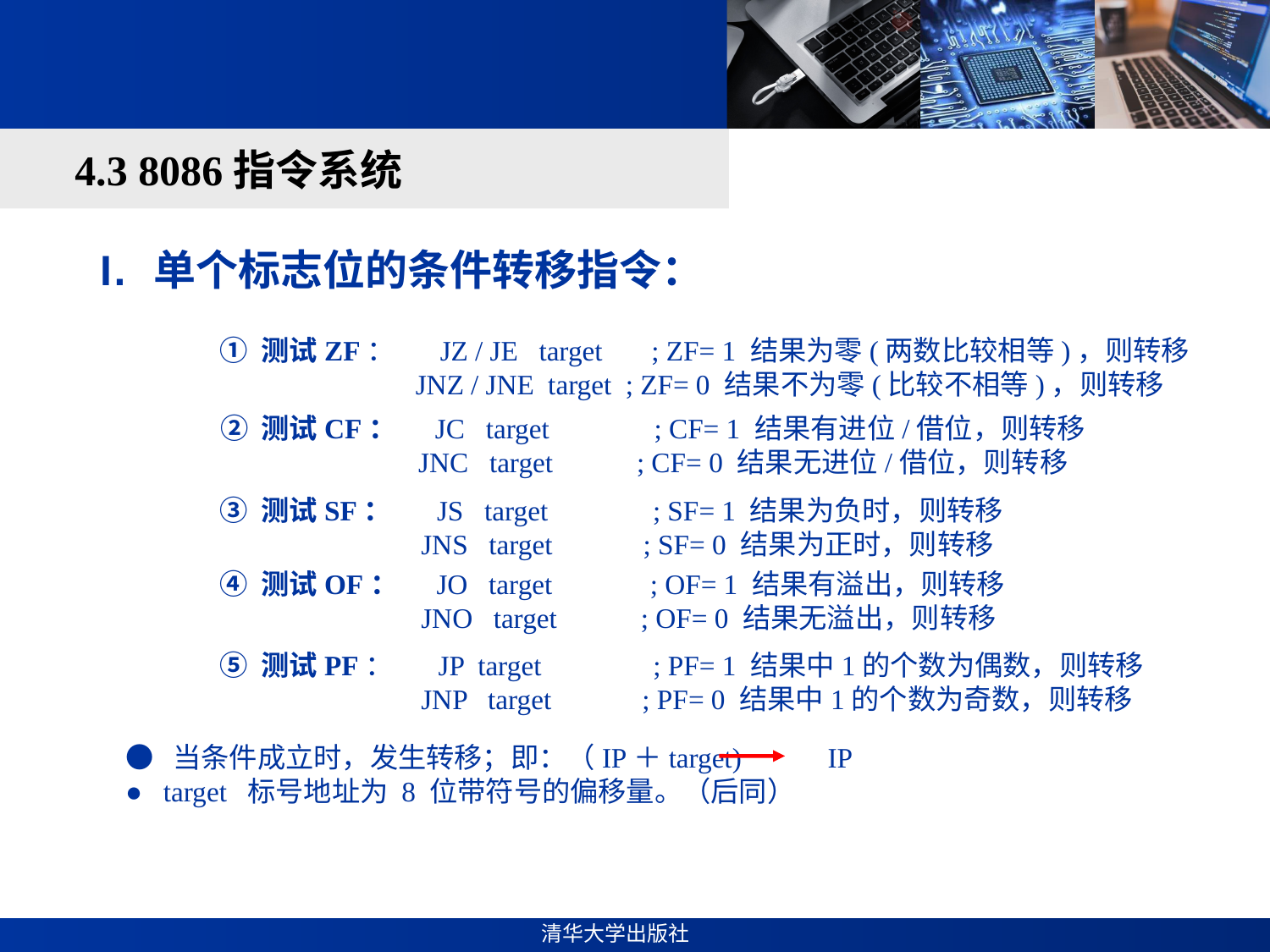

#
4.3 8086指令系统

单个标志位的条件转移指令：
① 测试ZF：      JZ / JE   target       ; ZF= 1 结果为零(两数比较相等)，则转移
                            JNZ / JNE  target  ; ZF= 0 结果不为零(比较不相等)，则转移
② 测试CF：     JC   target               ; CF= 1 结果有进位/借位，则转移
　　　　　        JNC   target            ; CF= 0 结果无进位/借位，则转移
③ 测试SF：      JS   target               ; SF= 1 结果为负时，则转移
　　　　　　    JNS   target             ; SF= 0 结果为正时，则转移
④ 测试OF：     JO   target              ; OF= 1 结果有溢出，则转移
　　　　　　    JNO   target            ; OF= 0 结果无溢出，则转移
⑤ 测试PF：      JP  target                ; PF= 1 结果中1的个数为偶数，则转移
　　　　　　    JNP   target             ; PF= 0 结果中1的个数为奇数，则转移
●  当条件成立时，发生转移；即：（IP＋target)　       IP
●   target  标号地址为 8 位带符号的偏移量。（后同）